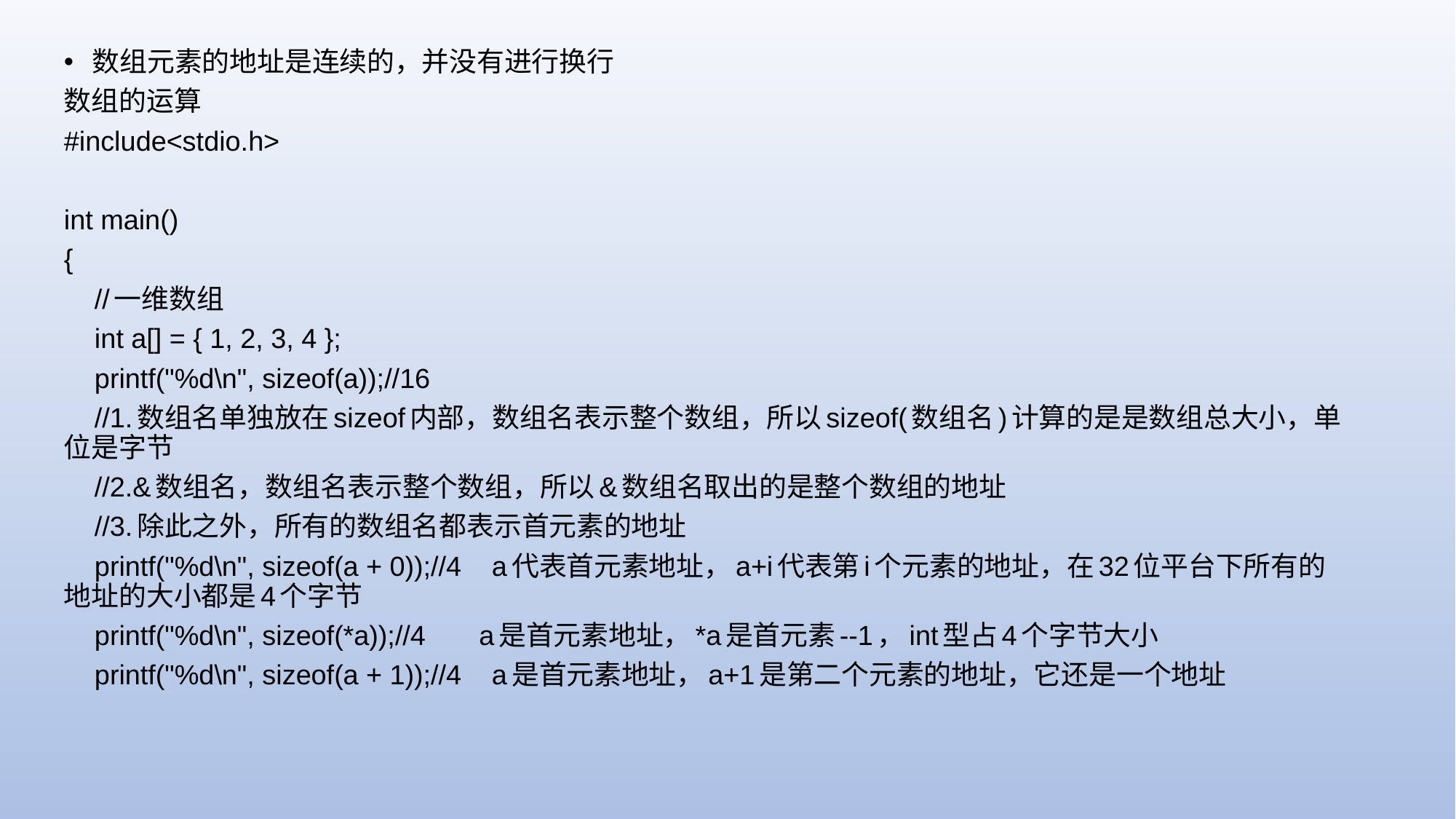

数组元素的地址是连续的，并没有进行换行
数组的运算
#include<stdio.h>

int main()
{
    //一维数组
    int a[] = { 1, 2, 3, 4 };
    printf("%d\n", sizeof(a));//16
    //1.数组名单独放在sizeof内部，数组名表示整个数组，所以sizeof(数组名)计算的是是数组总大小，单位是字节
    //2.&数组名，数组名表示整个数组，所以&数组名取出的是整个数组的地址
    //3.除此之外，所有的数组名都表示首元素的地址
    printf("%d\n", sizeof(a + 0));//4    a代表首元素地址，a+i代表第i个元素的地址，在32位平台下所有的地址的大小都是4个字节
    printf("%d\n", sizeof(*a));//4       a是首元素地址，*a是首元素--1，int型占4个字节大小
    printf("%d\n", sizeof(a + 1));//4    a是首元素地址，a+1是第二个元素的地址，它还是一个地址